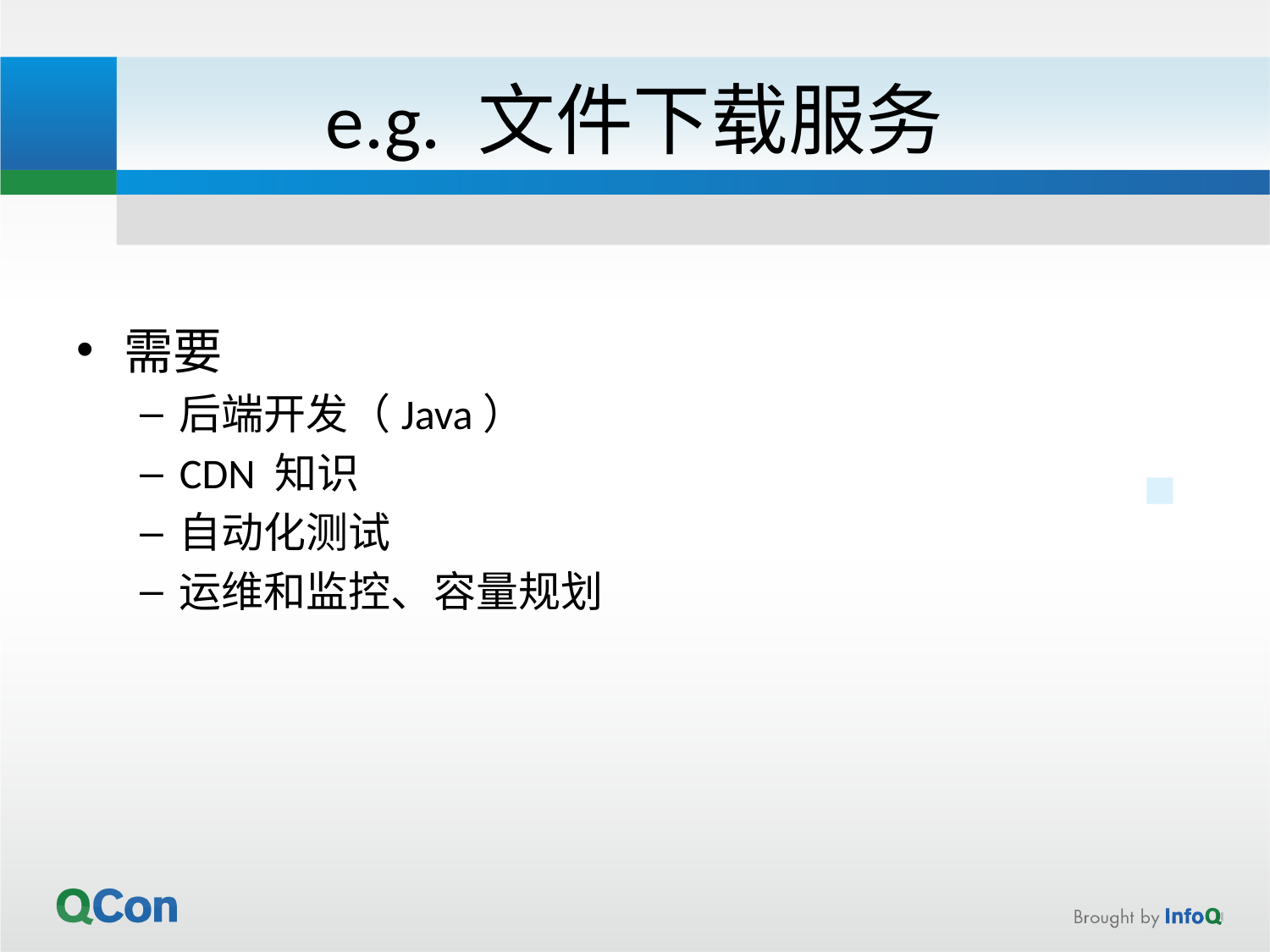

# e.g. 文件下载服务
需要
后端开发（Java）
CDN 知识
自动化测试
运维和监控、容量规划